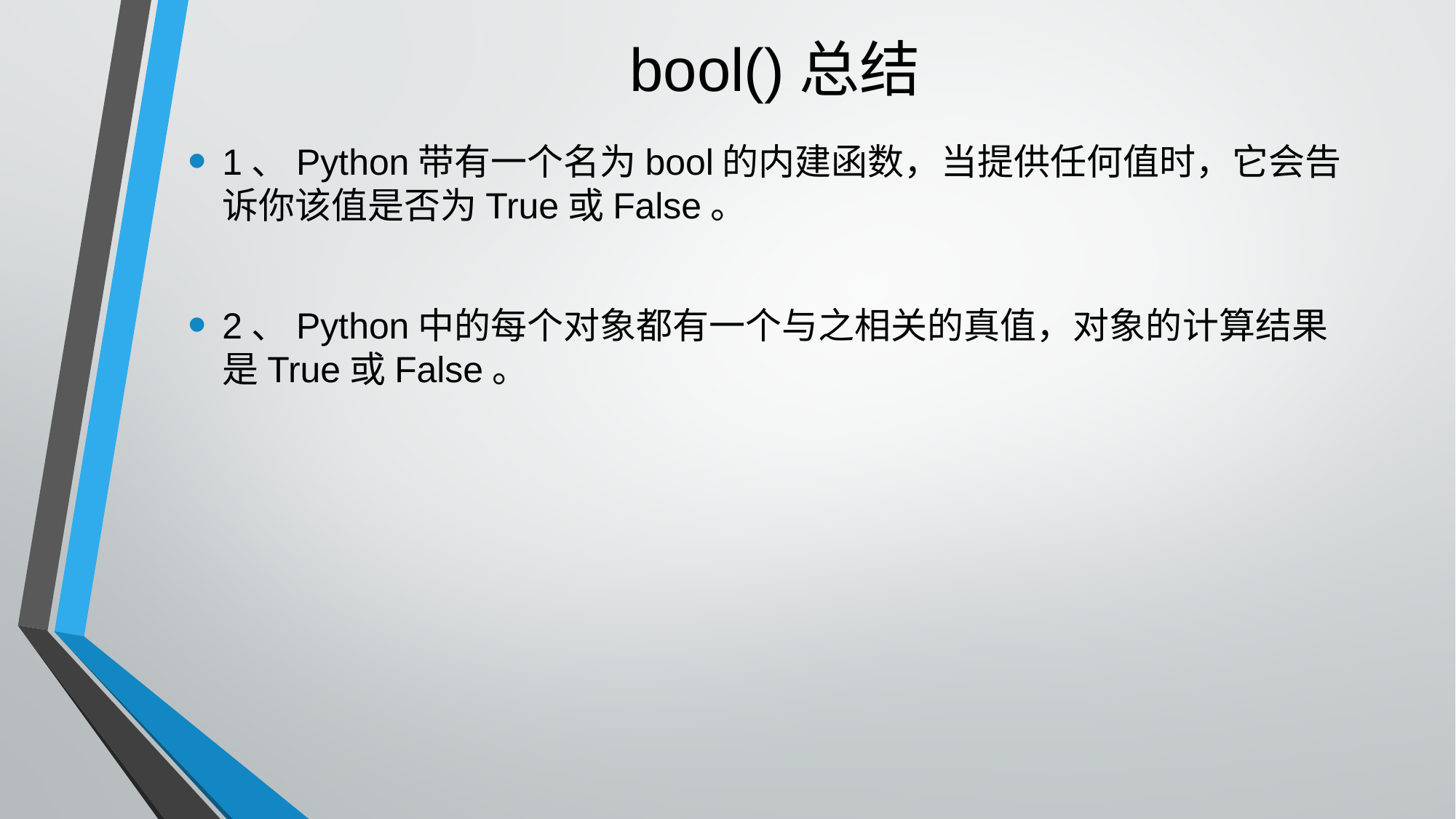

# bool()总结
1、Python带有一个名为bool的内建函数，当提供任何值时，它会告诉你该值是否为True或False。

2、Python中的每个对象都有一个与之相关的真值，对象的计算结果是True或False。